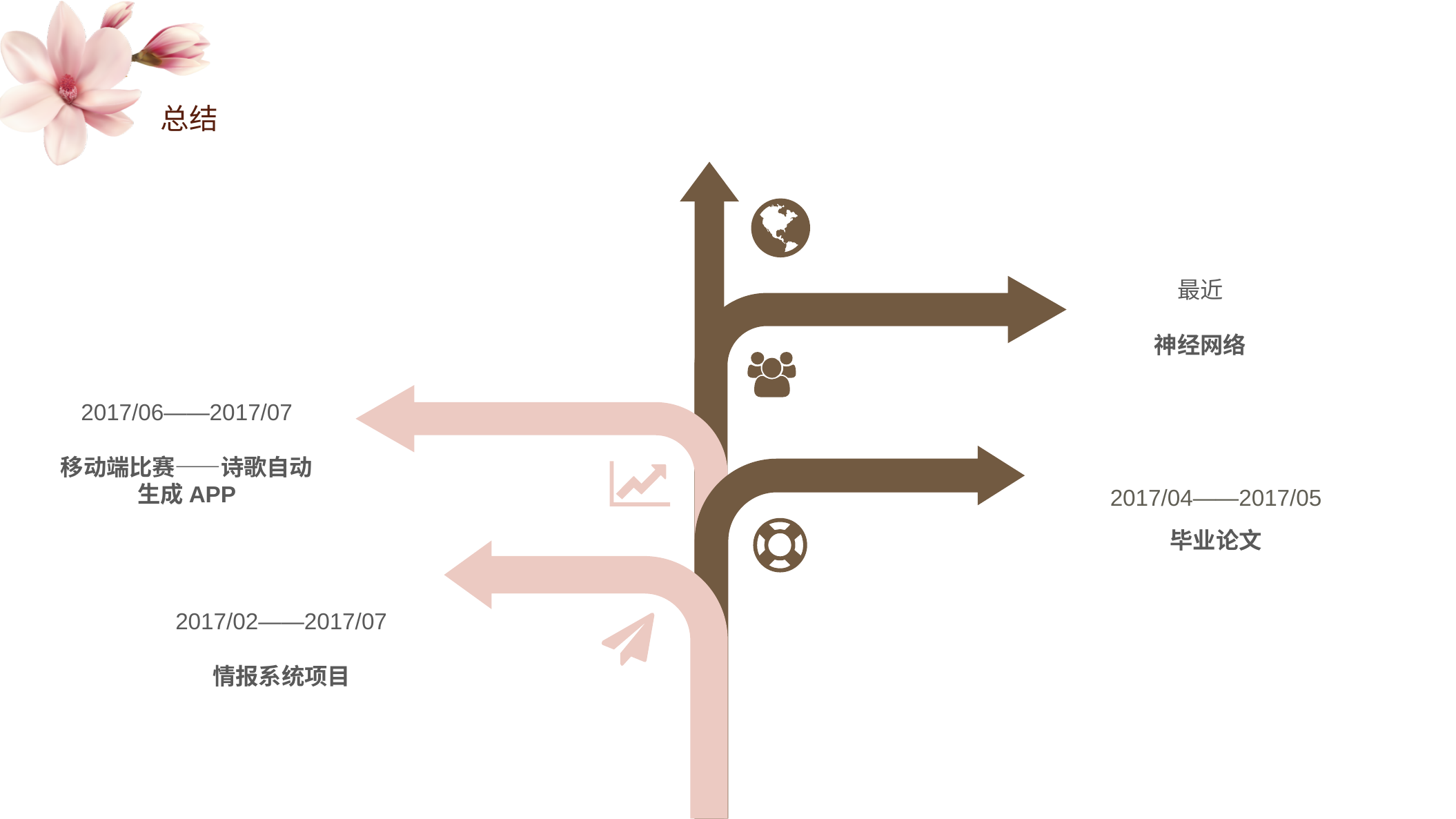

总结

最近

神经网络

2017/06——2017/07

移动端比赛——诗歌自动生成APP

2017/04——2017/05

毕业论文

2017/02——2017/07

情报系统项目